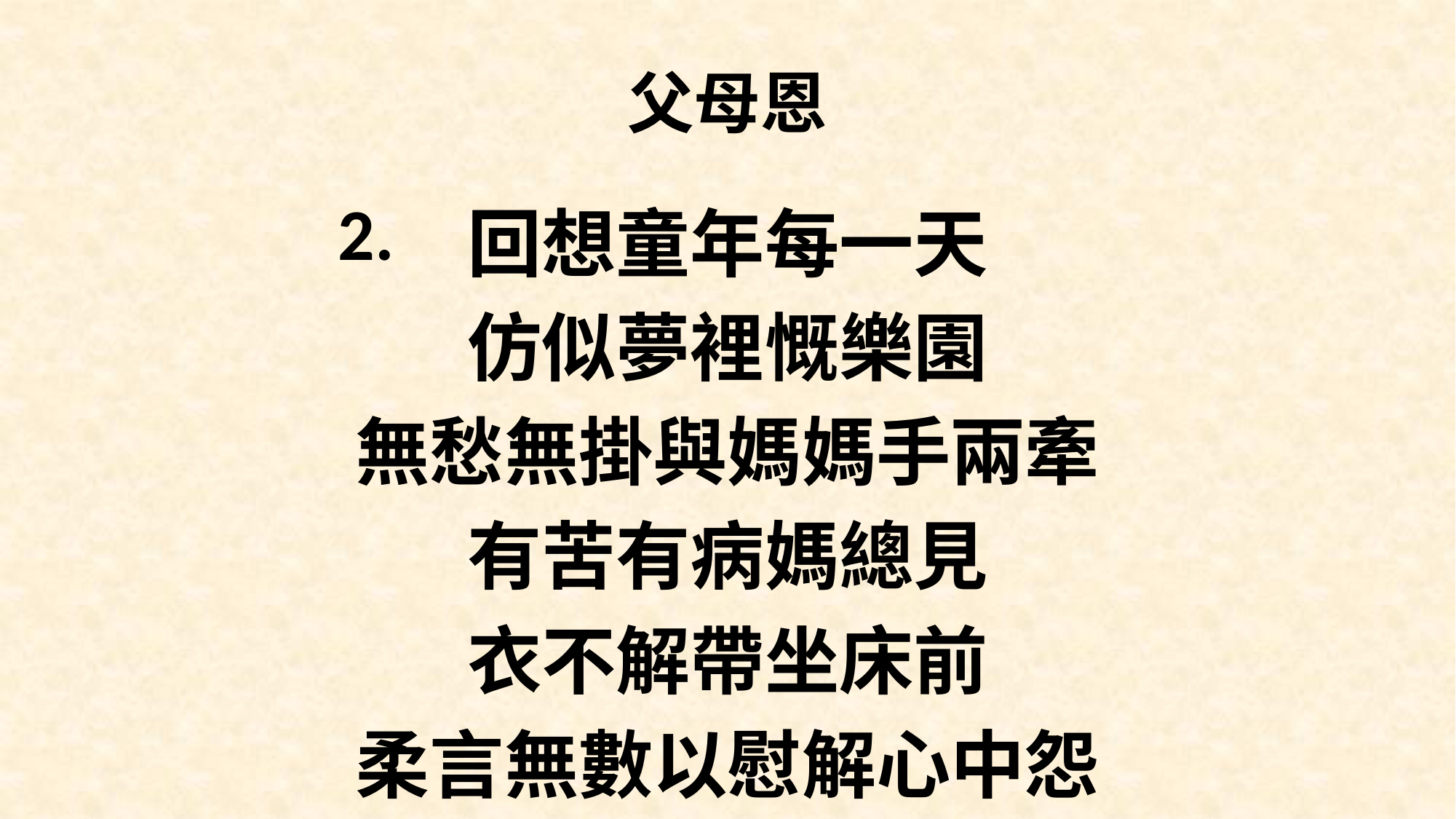

# 父母恩
2.
回想童年每一天
仿似夢裡慨樂園
無愁無掛與媽媽手兩牽
有苦有病媽總見
衣不解帶坐床前
柔言無數以慰解心中怨